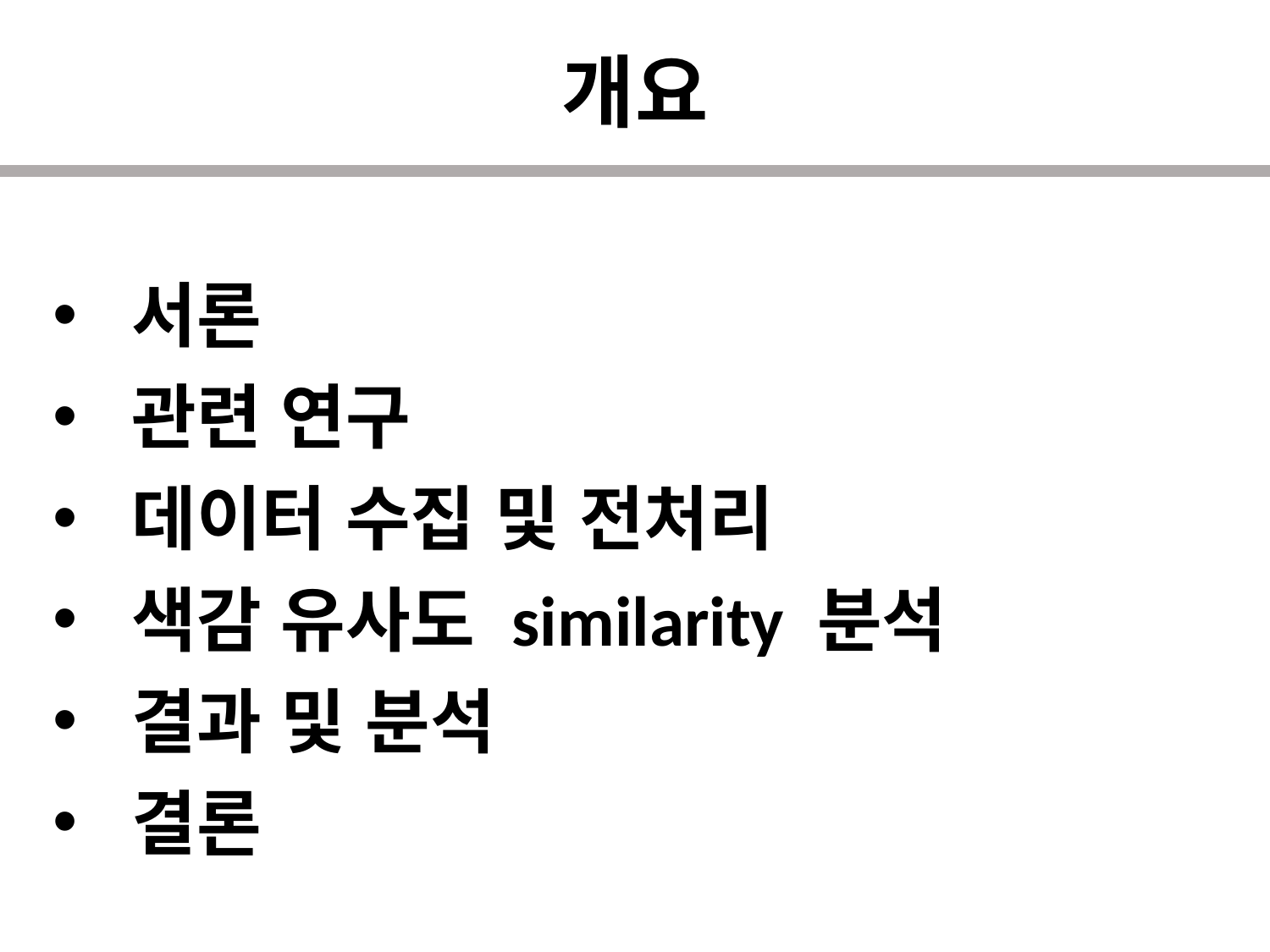

개요

서론
관련 연구
데이터 수집 및 전처리
색감 유사도 similarity 분석
결과 및 분석
결론